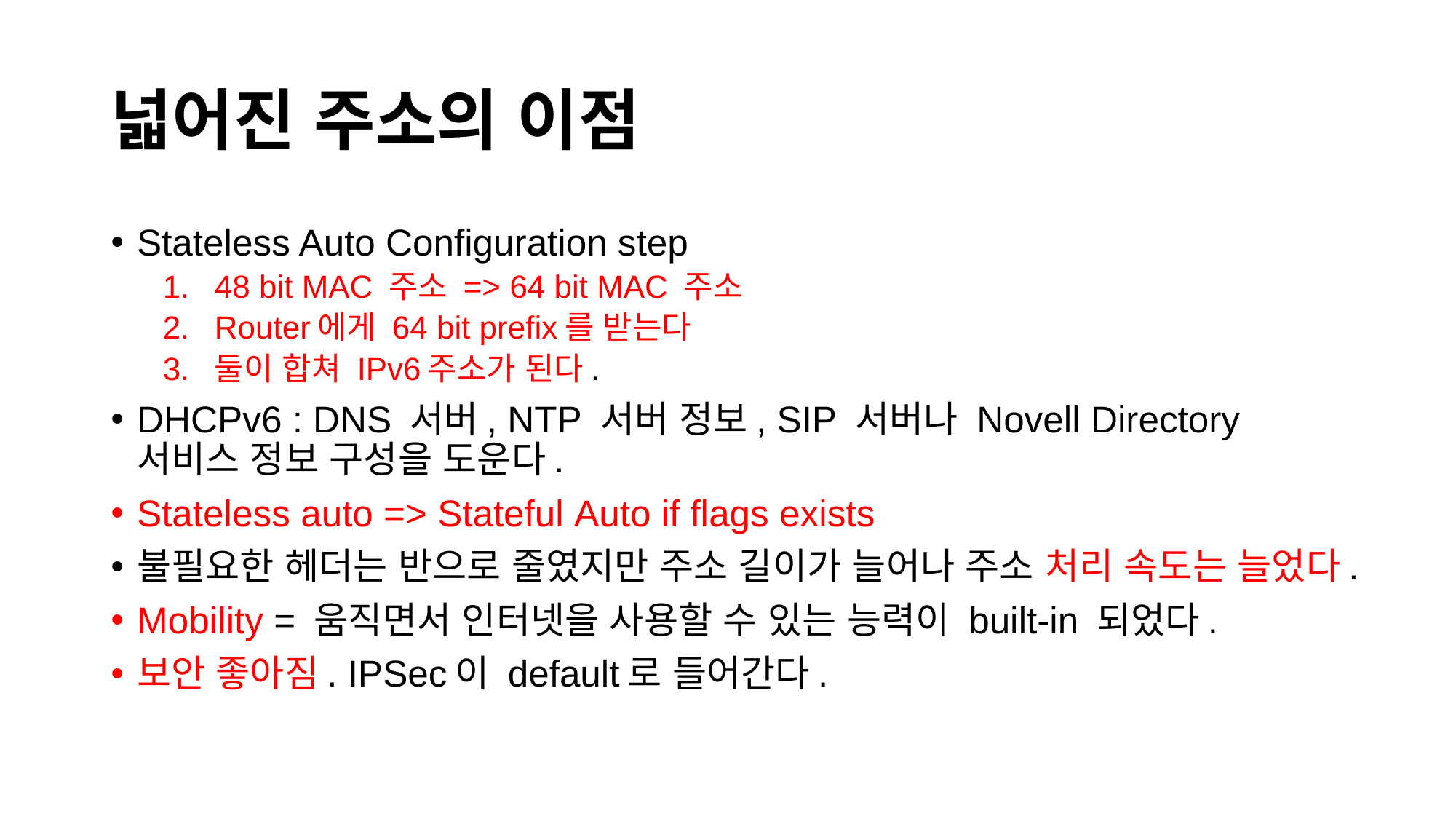

# 넓어진 주소의 이점
Stateless Auto Configuration step
48 bit MAC 주소 => 64 bit MAC 주소
Router에게 64 bit prefix를 받는다
둘이 합쳐 IPv6주소가 된다.
DHCPv6 : DNS 서버, NTP 서버 정보, SIP 서버나 Novell Directory 서비스 정보 구성을 도운다.
Stateless auto => Stateful Auto if flags exists
불필요한 헤더는 반으로 줄였지만 주소 길이가 늘어나 주소 처리 속도는 늘었다.
Mobility = 움직면서 인터넷을 사용할 수 있는 능력이 built-in 되었다.
보안 좋아짐. IPSec이 default로 들어간다.